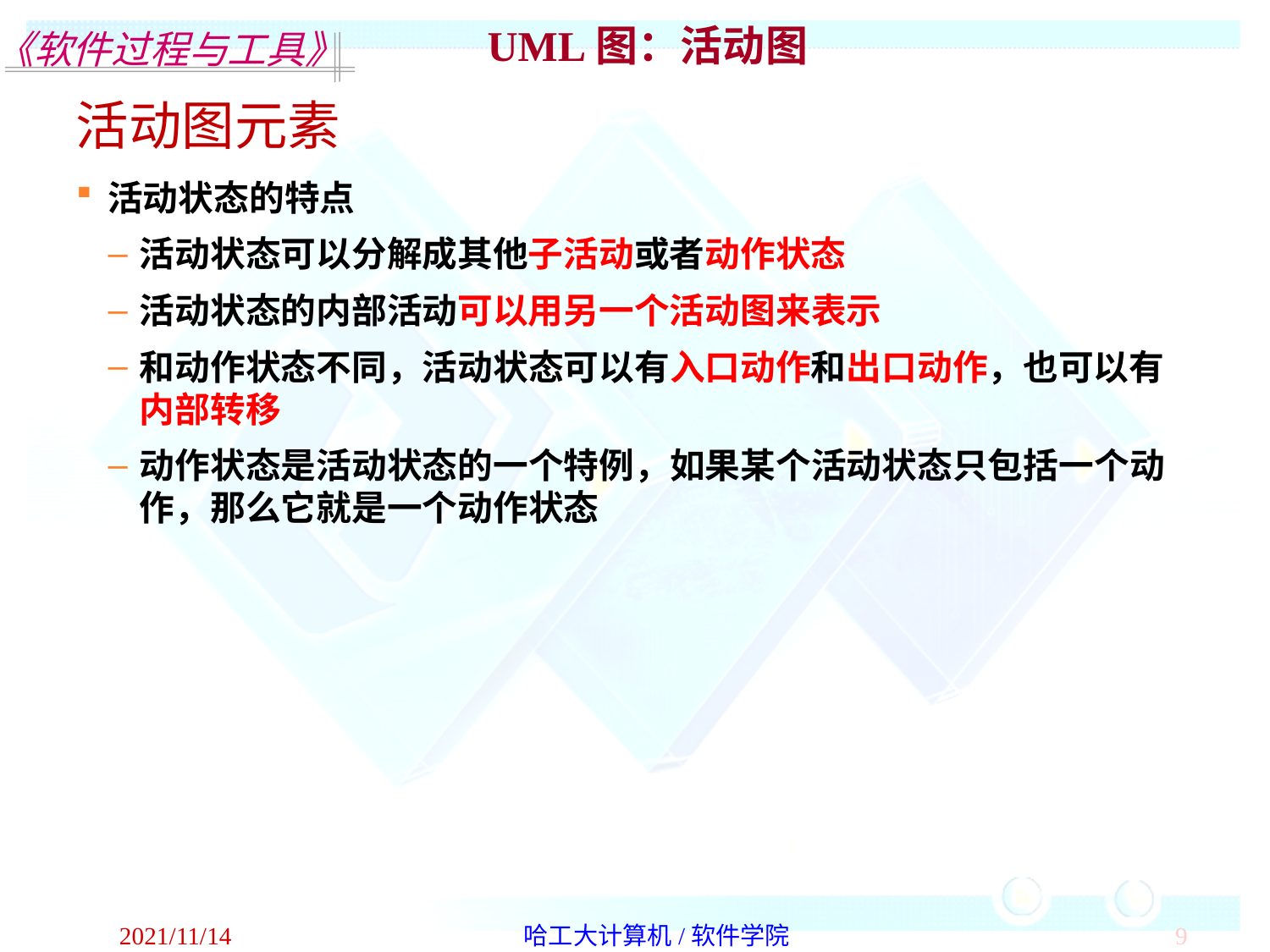

UML图：活动图
活动图元素
活动状态的特点
活动状态可以分解成其他子活动或者动作状态
活动状态的内部活动可以用另一个活动图来表示
和动作状态不同，活动状态可以有入口动作和出口动作，也可以有内部转移
动作状态是活动状态的一个特例，如果某个活动状态只包括一个动作，那么它就是一个动作状态